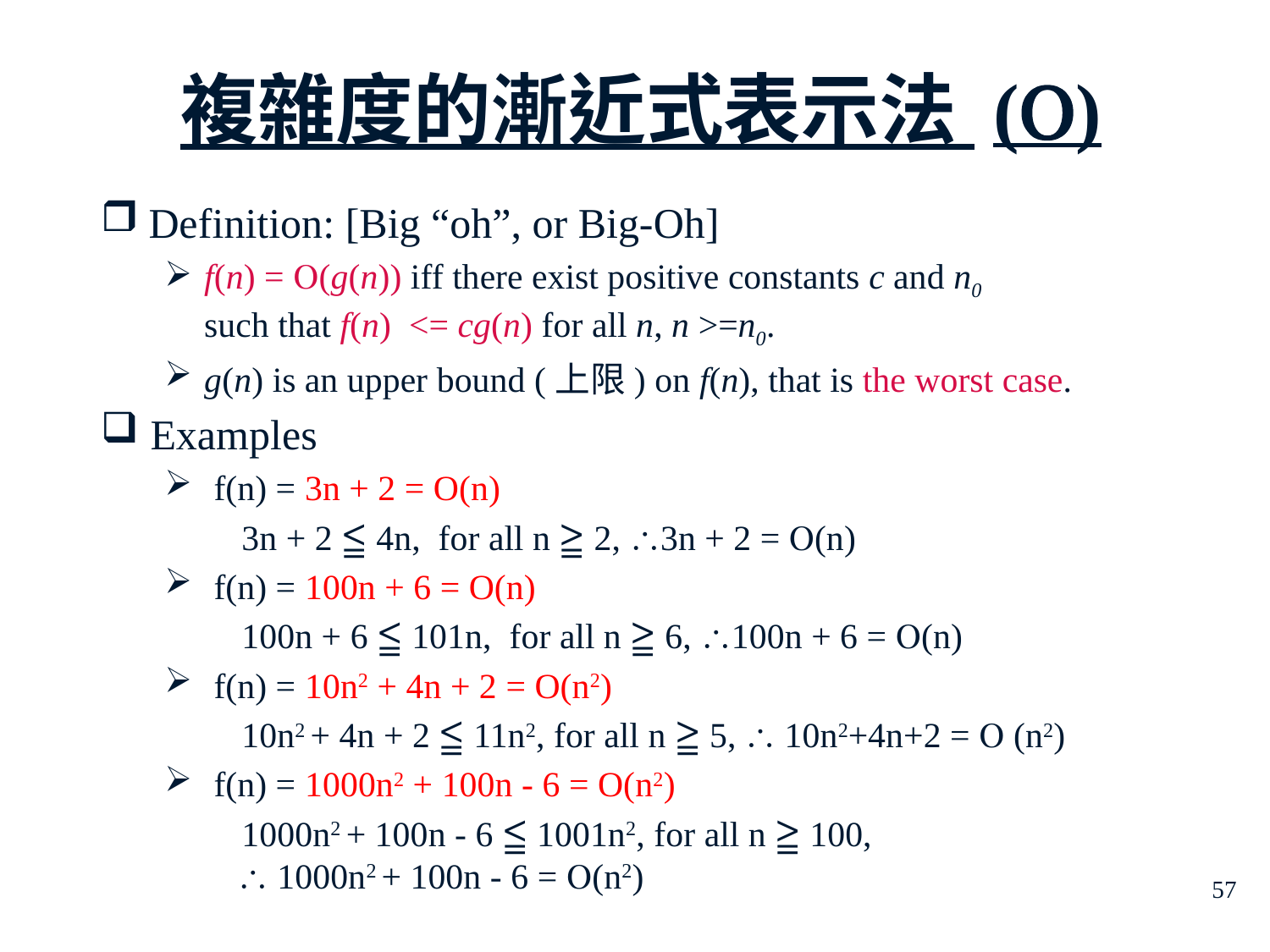

複雜度的漸近式表示法 (Ο)
Definition: [Big “oh”, or Big-Oh]
f(n) = Ο(g(n)) iff there exist positive constants c and n0
such that f(n)  <= cg(n) for all n, n >=n0.
g(n) is an upper bound (上限) on f(n), that is the worst case.
Examples
f(n) = 3n + 2 = O(n)
        3n + 2 ≦ 4n,  for all n ≧ 2, ∴3n + 2 = Ο(n)
f(n) = 100n + 6 = O(n)
        100n + 6 ≦ 101n,  for all n ≧ 6, ∴100n + 6 = Ο(n)
f(n) = 10n2 + 4n + 2 = O(n2)
        10n2 + 4n + 2 ≦ 11n2, for all n ≧ 5, ∴ 10n2+4n+2 = Ο (n2)
f(n) = 1000n2 + 100n - 6 = O(n2)
        1000n2 + 100n - 6 ≦ 1001n2, for all n ≧ 100,
    ∴ 1000n2 + 100n - 6 = Ο(n2)
57